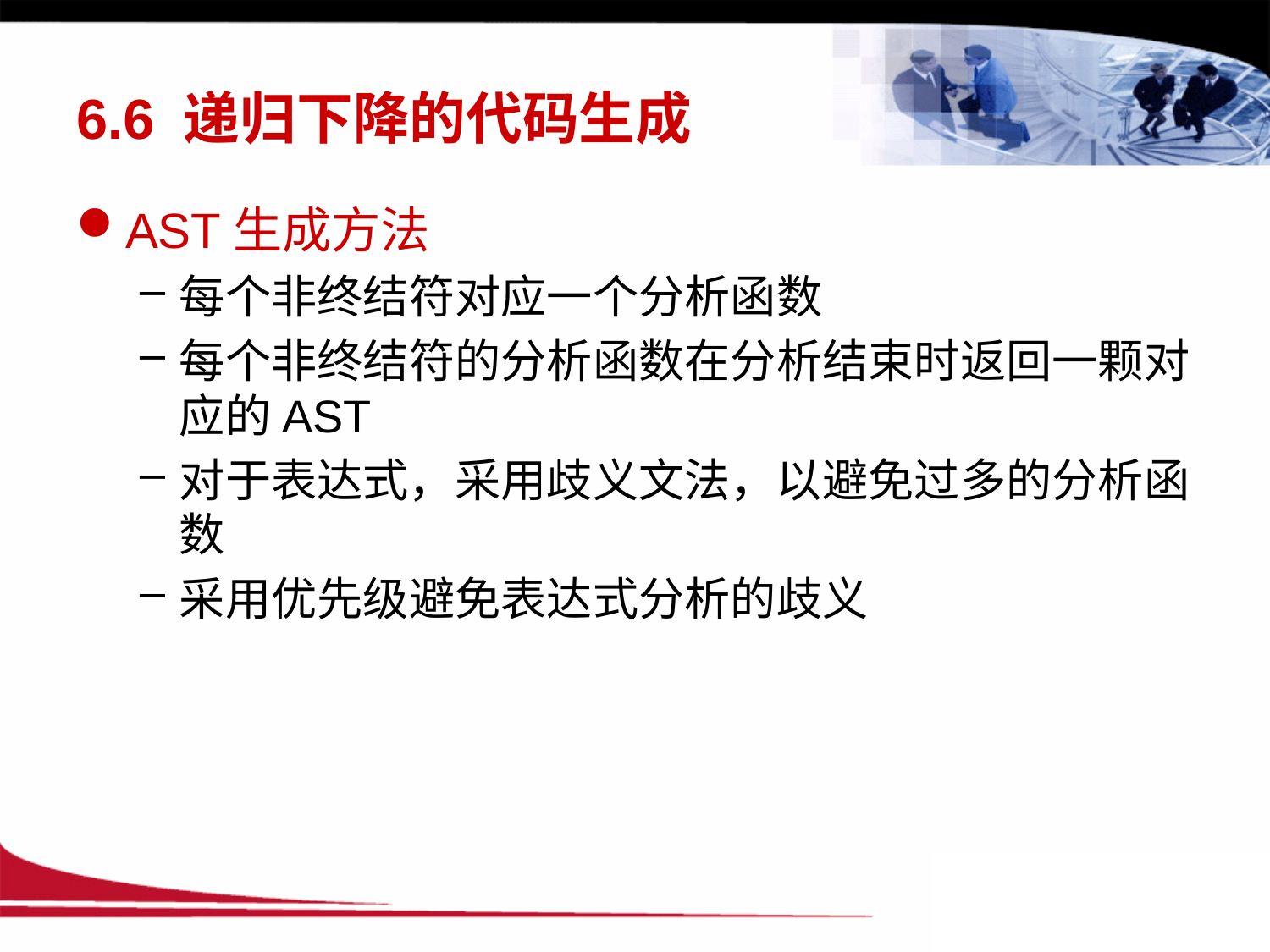

# 6.6 递归下降的代码生成
AST生成方法
每个非终结符对应一个分析函数
每个非终结符的分析函数在分析结束时返回一颗对应的AST
对于表达式，采用歧义文法，以避免过多的分析函数
采用优先级避免表达式分析的歧义